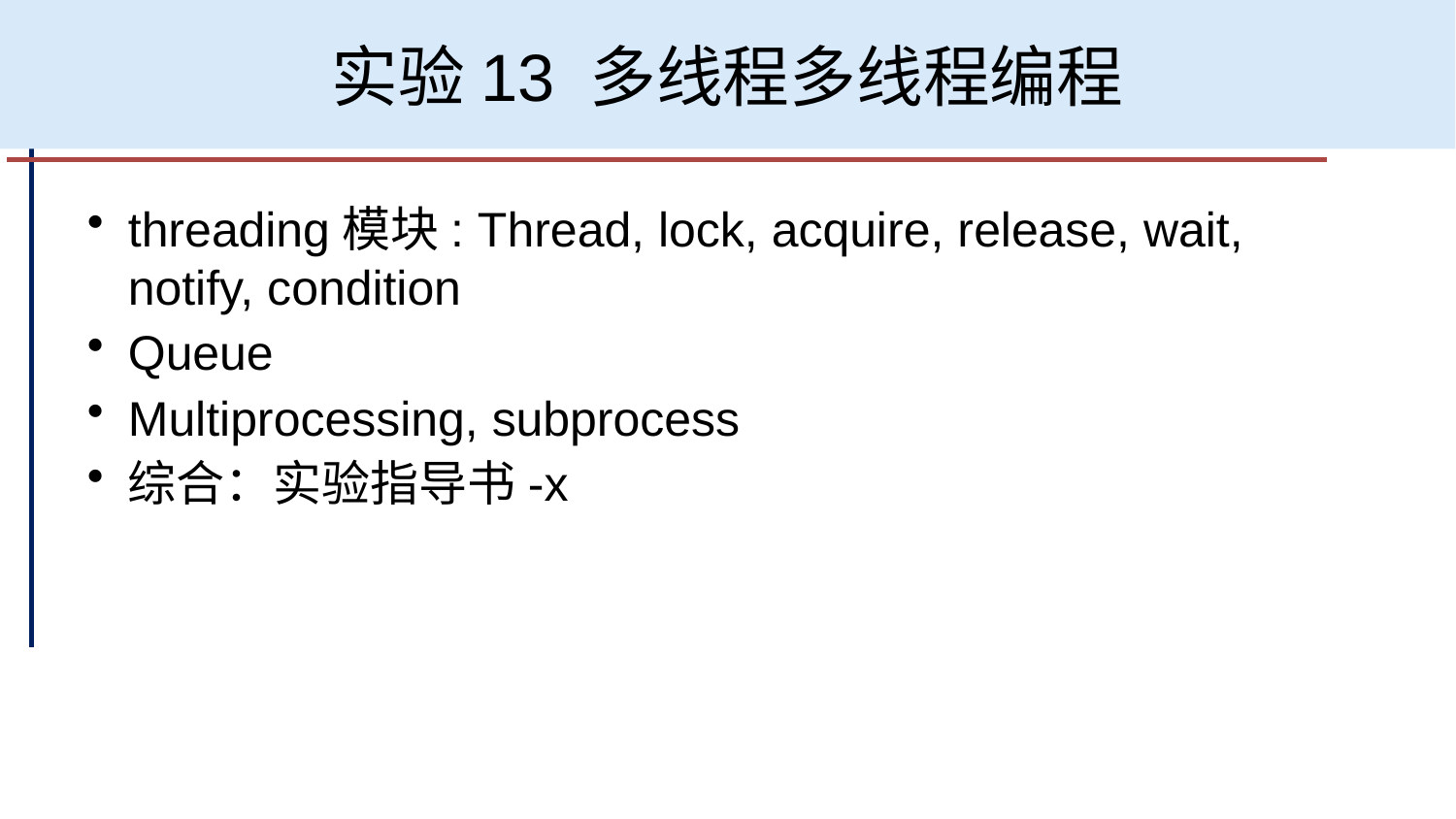

# 实验13 多线程多线程编程
threading模块: Thread, lock, acquire, release, wait, notify, condition
Queue
Multiprocessing, subprocess
综合：实验指导书-x